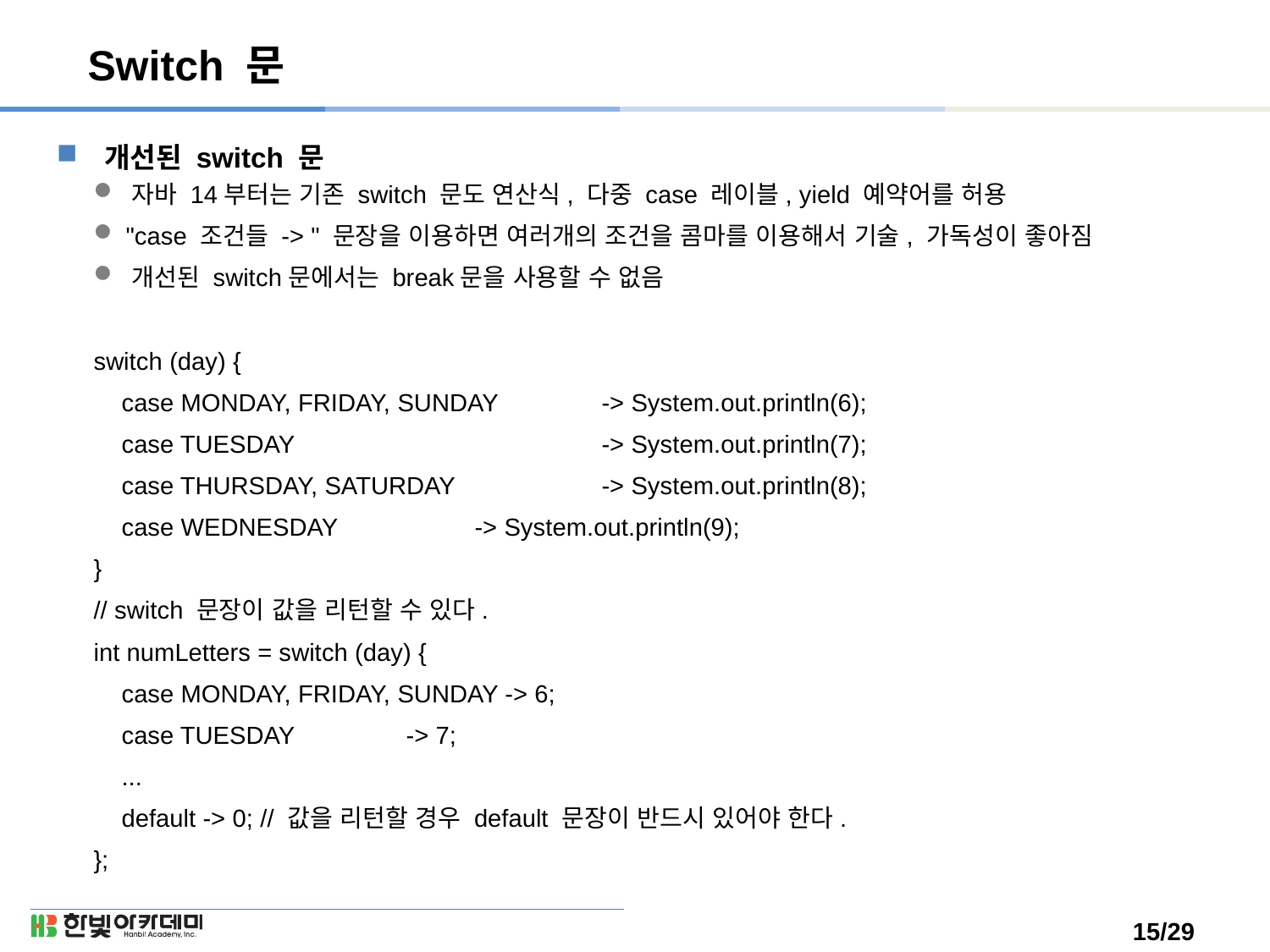

# Switch 문
개선된 switch 문
 자바 14부터는 기존 switch 문도 연산식, 다중 case 레이블, yield 예약어를 허용
 "case 조건들 -> " 문장을 이용하면 여러개의 조건을 콤마를 이용해서 기술, 가독성이 좋아짐
 개선된 switch문에서는 break문을 사용할 수 없음

switch (day) {
    case MONDAY, FRIDAY, SUNDAY 	-> System.out.println(6);
    case TUESDAY                		-> System.out.println(7);
    case THURSDAY, SATURDAY     	-> System.out.println(8);
    case WEDNESDAY              	-> System.out.println(9);
}
// switch 문장이 값을 리턴할 수 있다.
int numLetters = switch (day) {
    case MONDAY, FRIDAY, SUNDAY -> 6;
    case TUESDAY                -> 7;
    ...
    default -> 0; // 값을 리턴할 경우 default 문장이 반드시 있어야 한다.
};